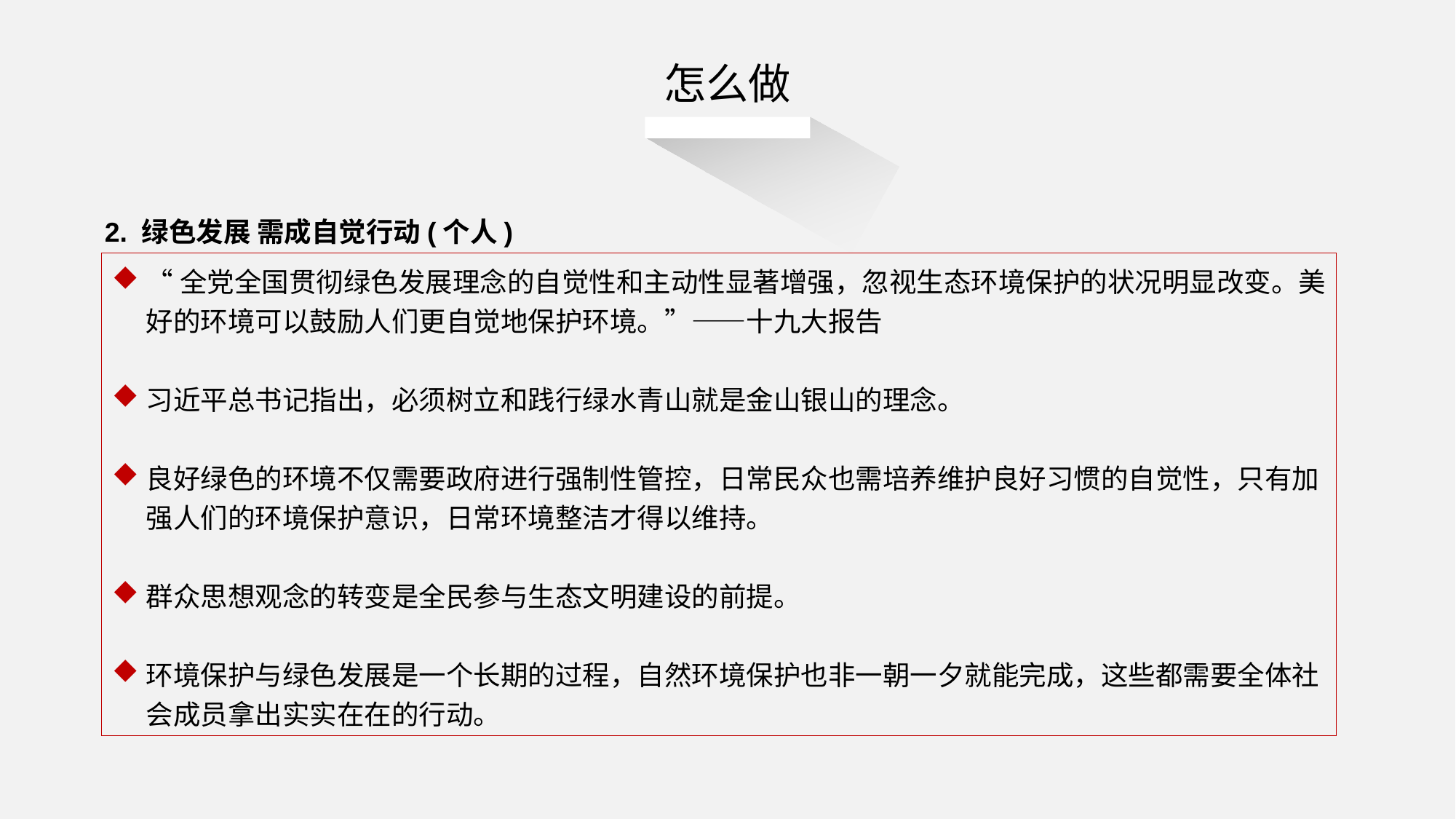

怎么做

2. 绿色发展 需成自觉行动(个人)
“全党全国贯彻绿色发展理念的自觉性和主动性显著增强，忽视生态环境保护的状况明显改变。美好的环境可以鼓励人们更自觉地保护环境。”——十九大报告

习近平总书记指出，必须树立和践行绿水青山就是金山银山的理念。

良好绿色的环境不仅需要政府进行强制性管控，日常民众也需培养维护良好习惯的自觉性，只有加强人们的环境保护意识，日常环境整洁才得以维持。

群众思想观念的转变是全民参与生态文明建设的前提。

环境保护与绿色发展是一个长期的过程，自然环境保护也非一朝一夕就能完成，这些都需要全体社会成员拿出实实在在的行动。